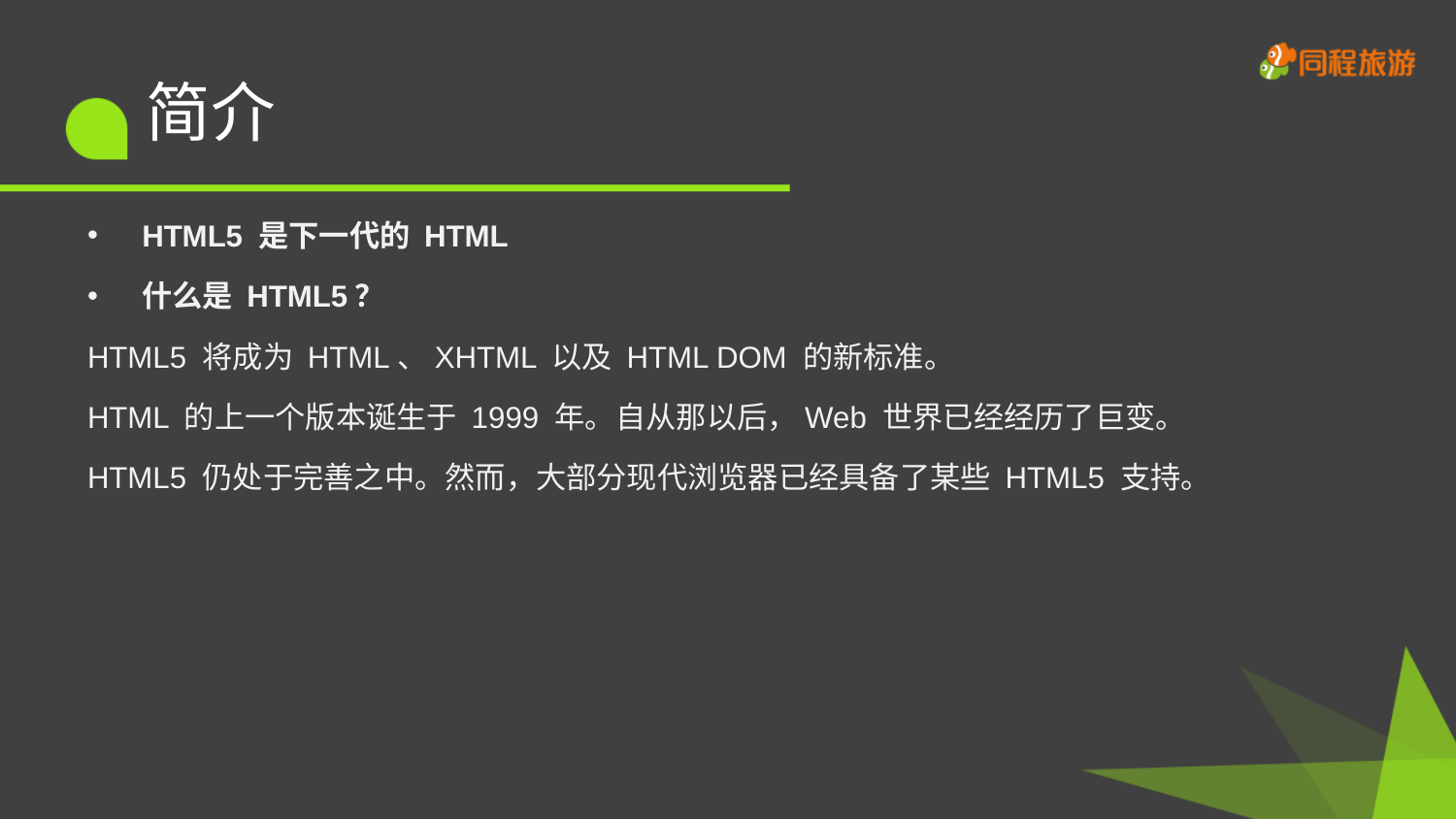

# 简介
HTML5 是下一代的 HTML
什么是 HTML5？
HTML5 将成为 HTML、XHTML 以及 HTML DOM 的新标准。
HTML 的上一个版本诞生于 1999 年。自从那以后，Web 世界已经经历了巨变。
HTML5 仍处于完善之中。然而，大部分现代浏览器已经具备了某些 HTML5 支持。